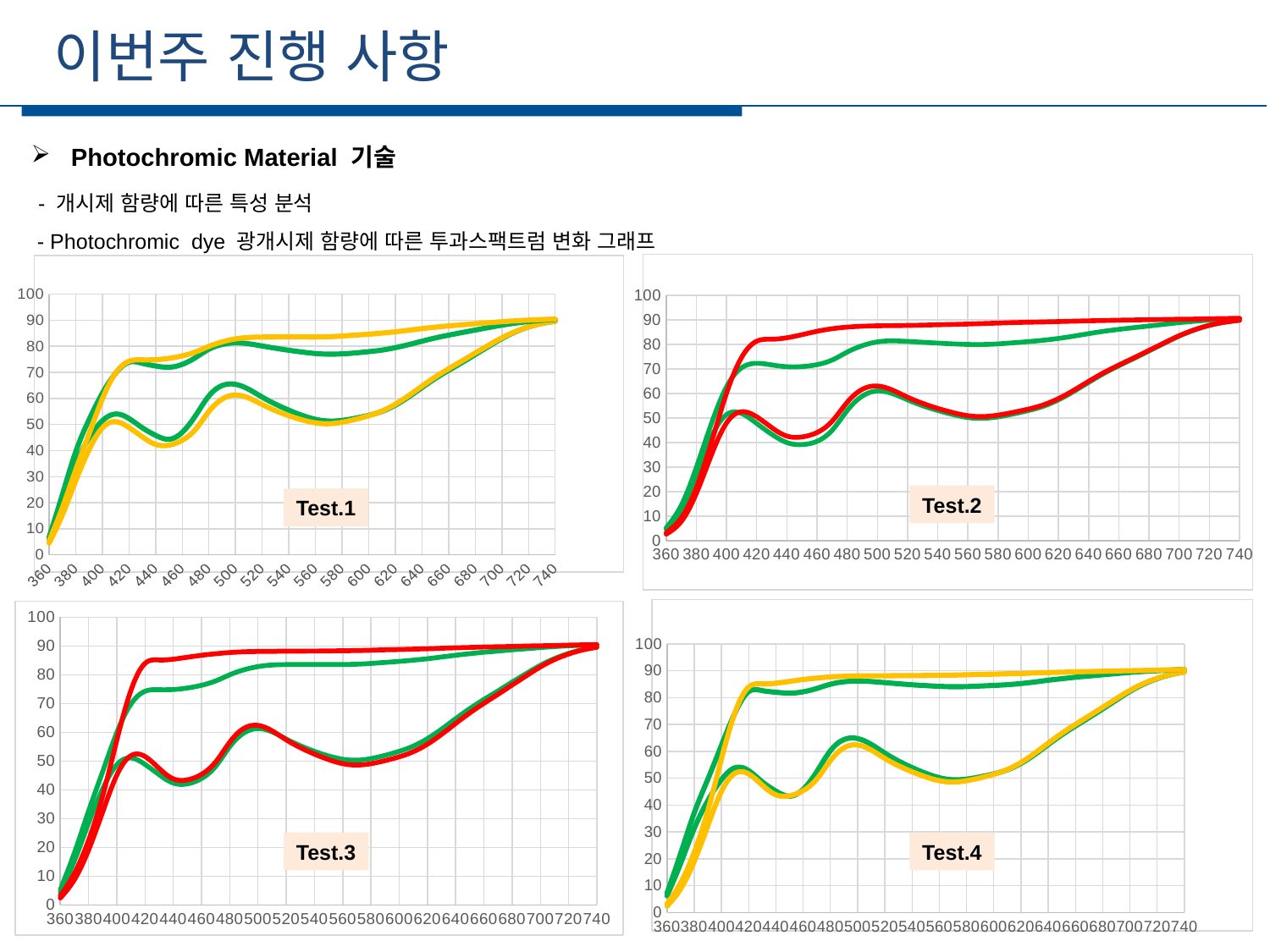

이번주 진행 사항
세부일정

Photochromic Material 기술
 - 개시제 함량에 따른 특성 분석
 - Photochromic  dye 광개시제 함량에 따른 투과스팩트럼 변화 그래프

### Chart

| Category | [X,X] EP 404-7, MH | [X,U] EP 404-7, MH | [Q,X] EP 404-7, MH | [Q,U] EP 404-7, MH |
|---|---|---|---|---|

### Chart

| Category | [Q,X] DG-2 | [Q,X] DG-3 | [Q,U] DG-2 | [Q,U] DG-3 |
|---|---|---|---|---|
Test.2
Test.1

### Chart

| Category | [X,X] DG-2 | [X,X] DG-3 | [X,U] DG-2 | [X,U] DG-3 |
|---|---|---|---|---|

### Chart

| Category | [X,X] EP 404-7, BL+MH | [X,U] EP 404-7, BL+MH | [Q,X] EP 404-7, BL+MH | [Q,U] EP 404-7, BL+MH |
|---|---|---|---|---|
Test.3
Test.4